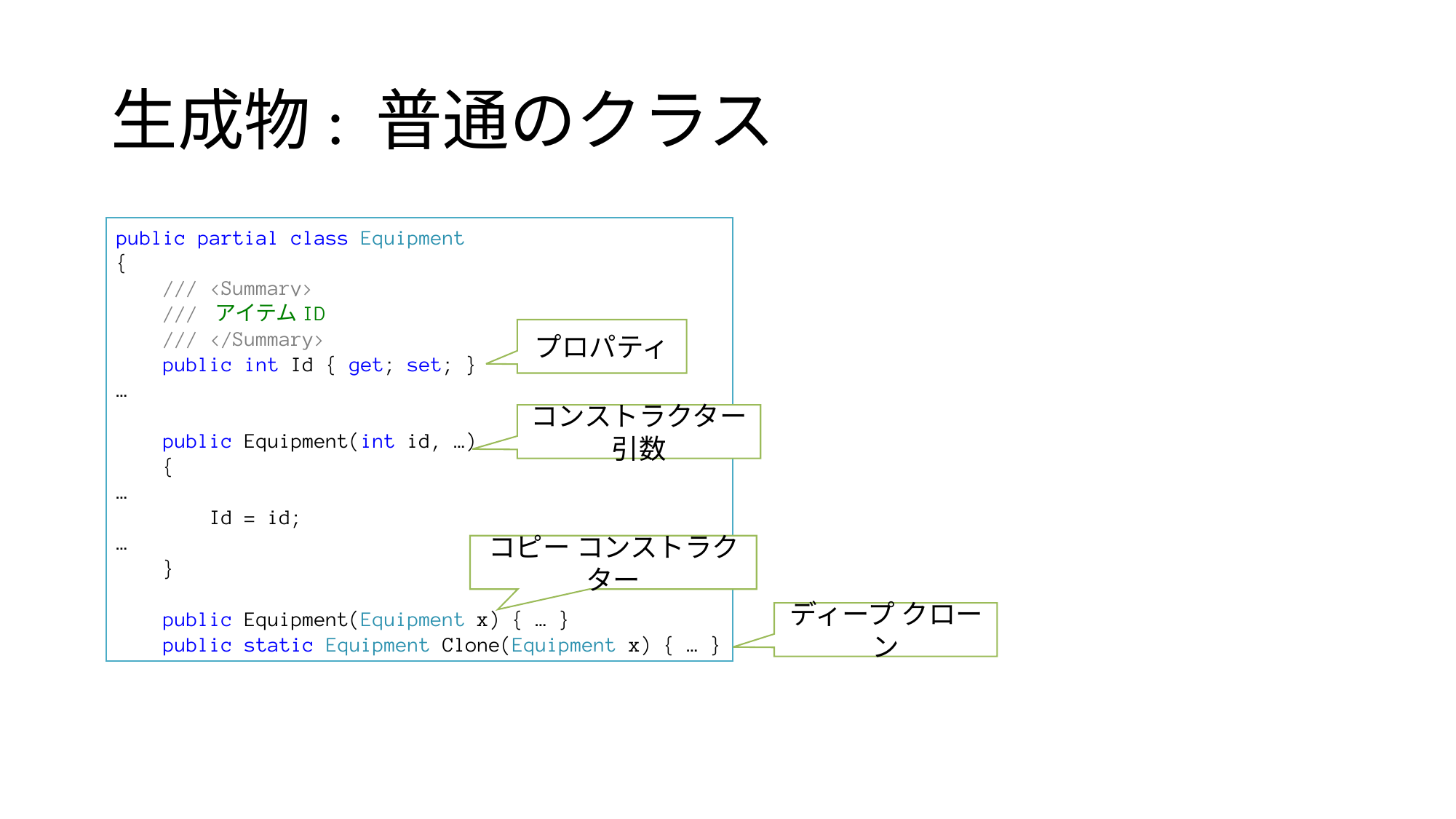

# 生成物: 普通のクラス
public partial class Equipment
{
    /// <Summary>
    /// アイテムID
    /// </Summary>
    public int Id { get; set; }
…

    public Equipment(int id, …)
    {
…
        Id = id;
…
    }

    public Equipment(Equipment x) { … }
    public static Equipment Clone(Equipment x) { … }
プロパティ
コンストラクター引数
コピー コンストラクター
ディープ クローン